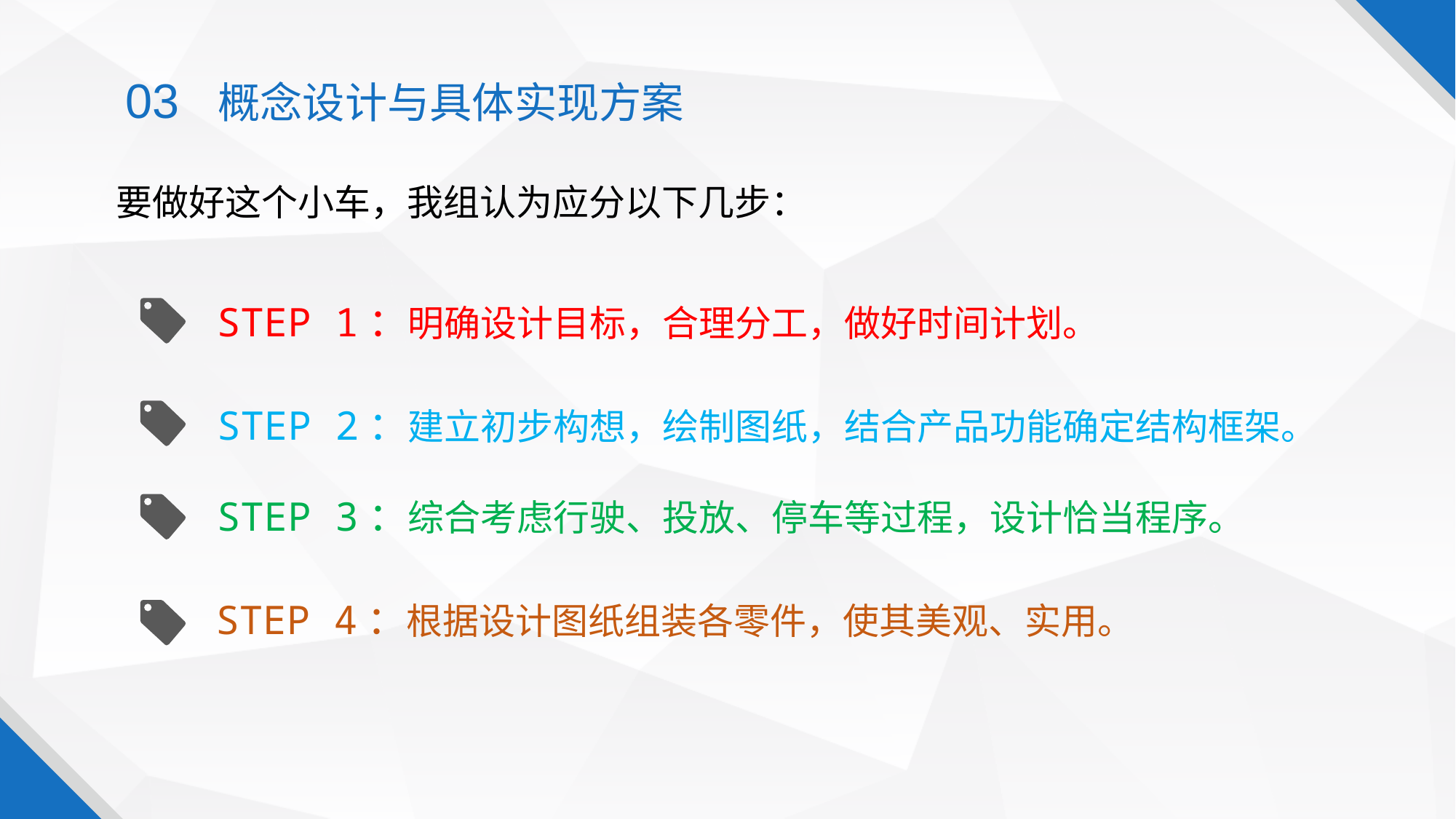

03  概念设计与具体实现方案
      要做好这个小车，我组认为应分以下几步：
STEP 1：明确设计目标，合理分工，做好时间计划。

STEP 2：建立初步构想，绘制图纸，结合产品功能确定结构框架。

STEP 3：综合考虑行驶、投放、停车等过程，设计恰当程序。

STEP 4：根据设计图纸组装各零件，使其美观、实用。